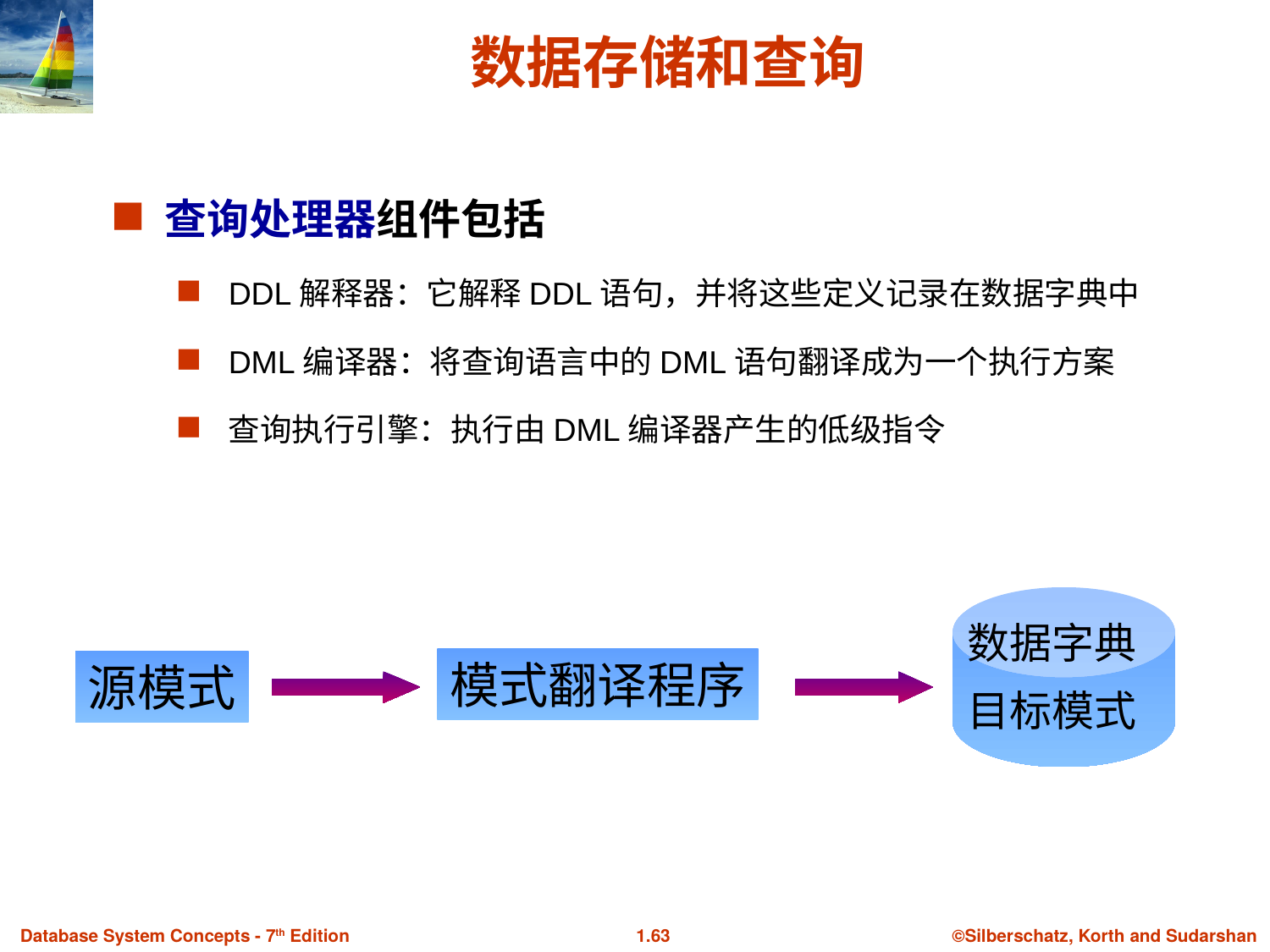

数据存储和查询
查询处理器组件包括
DDL解释器：它解释DDL语句，并将这些定义记录在数据字典中
DML编译器：将查询语言中的DML语句翻译成为一个执行方案
查询执行引擎：执行由DML编译器产生的低级指令

数据字典
目标模式
模式翻译程序
源模式